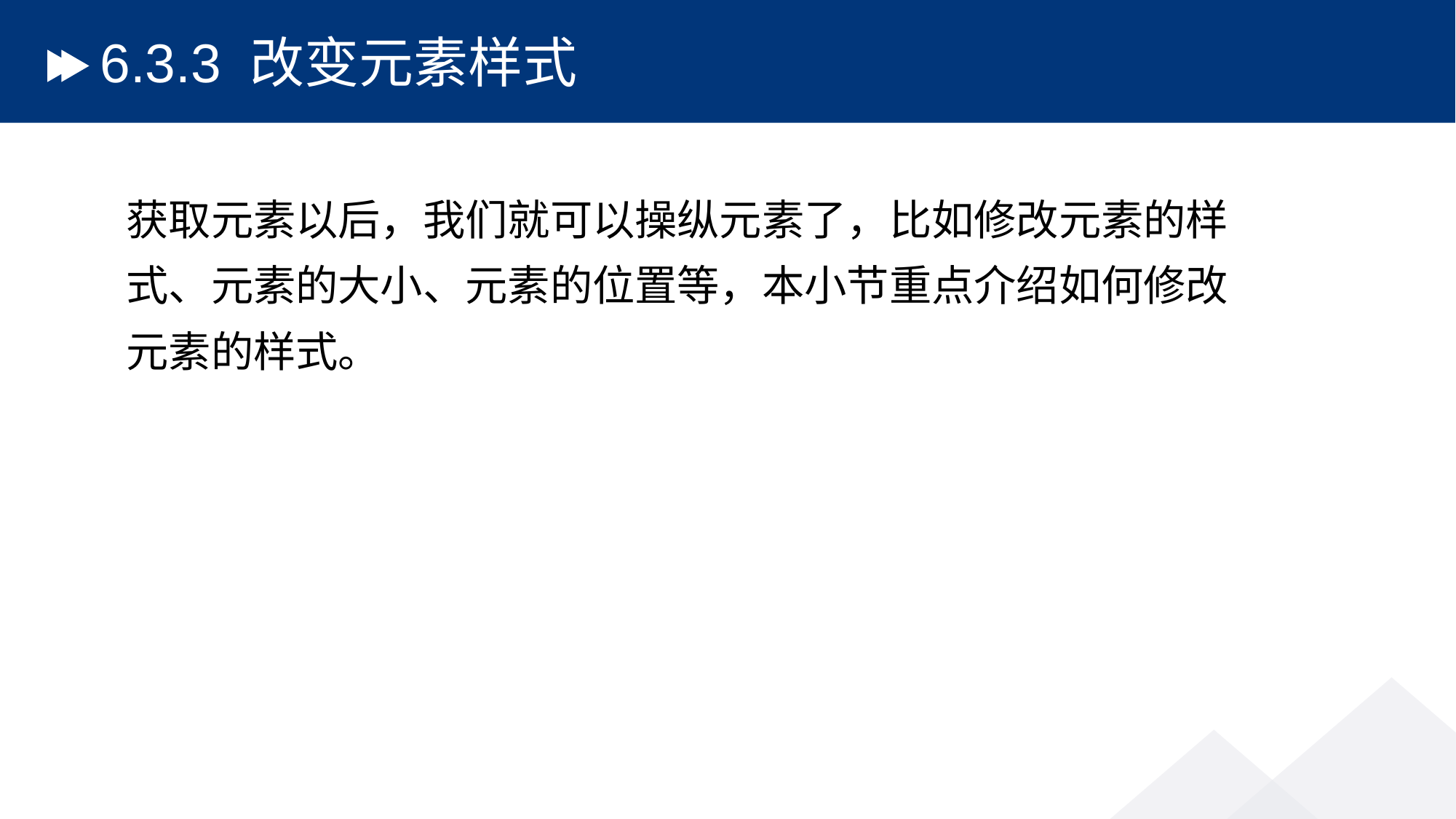

# 6.3.3 改变元素样式
获取元素以后，我们就可以操纵元素了，比如修改元素的样式、元素的大小、元素的位置等，本小节重点介绍如何修改元素的样式。